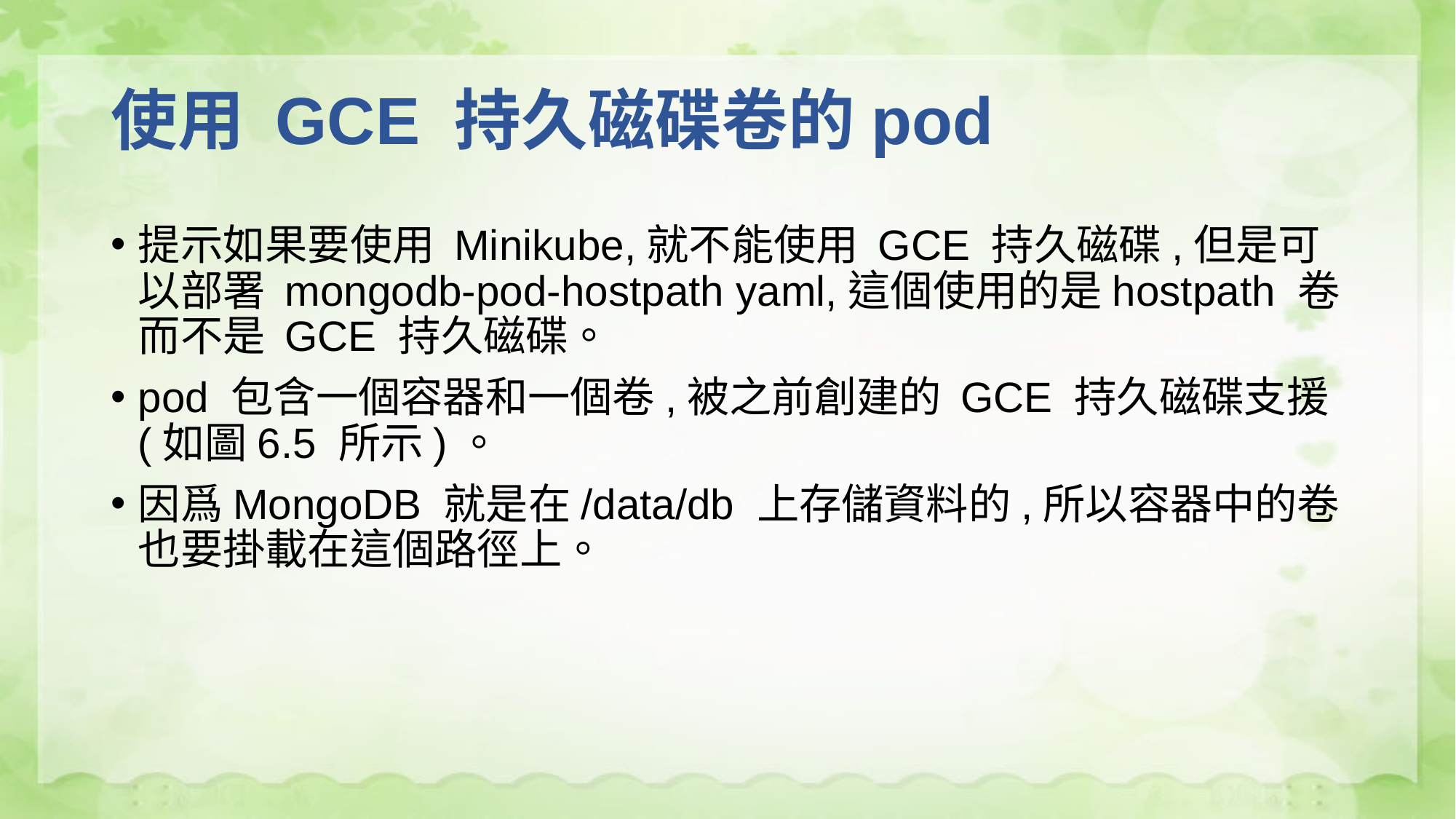

# 使用 GCE 持久磁碟卷的pod
提示如果要使用 Minikube,就不能使用 GCE 持久磁碟,但是可以部署 mongodb-pod-hostpath yaml,這個使用的是hostpath 卷而不是 GCE 持久磁碟。
pod 包含一個容器和一個卷,被之前創建的 GCE 持久磁碟支援(如圖6.5 所示)。
因爲MongoDB 就是在/data/db 上存儲資料的,所以容器中的卷也要掛載在這個路徑上。